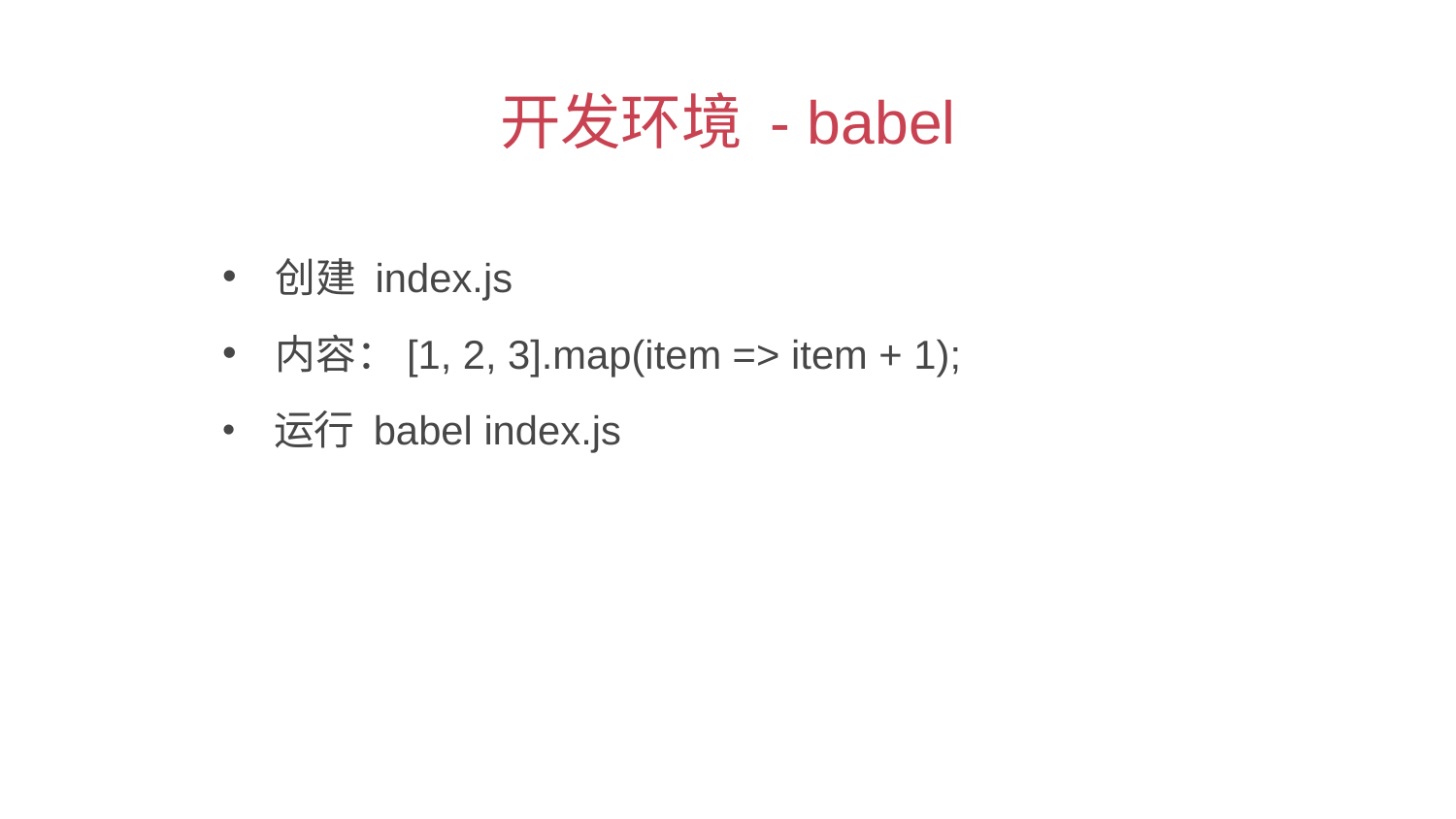

开发环境 - babel
 创建 index.js
 内容：[1, 2, 3].map(item => item + 1);
 运行 babel index.js